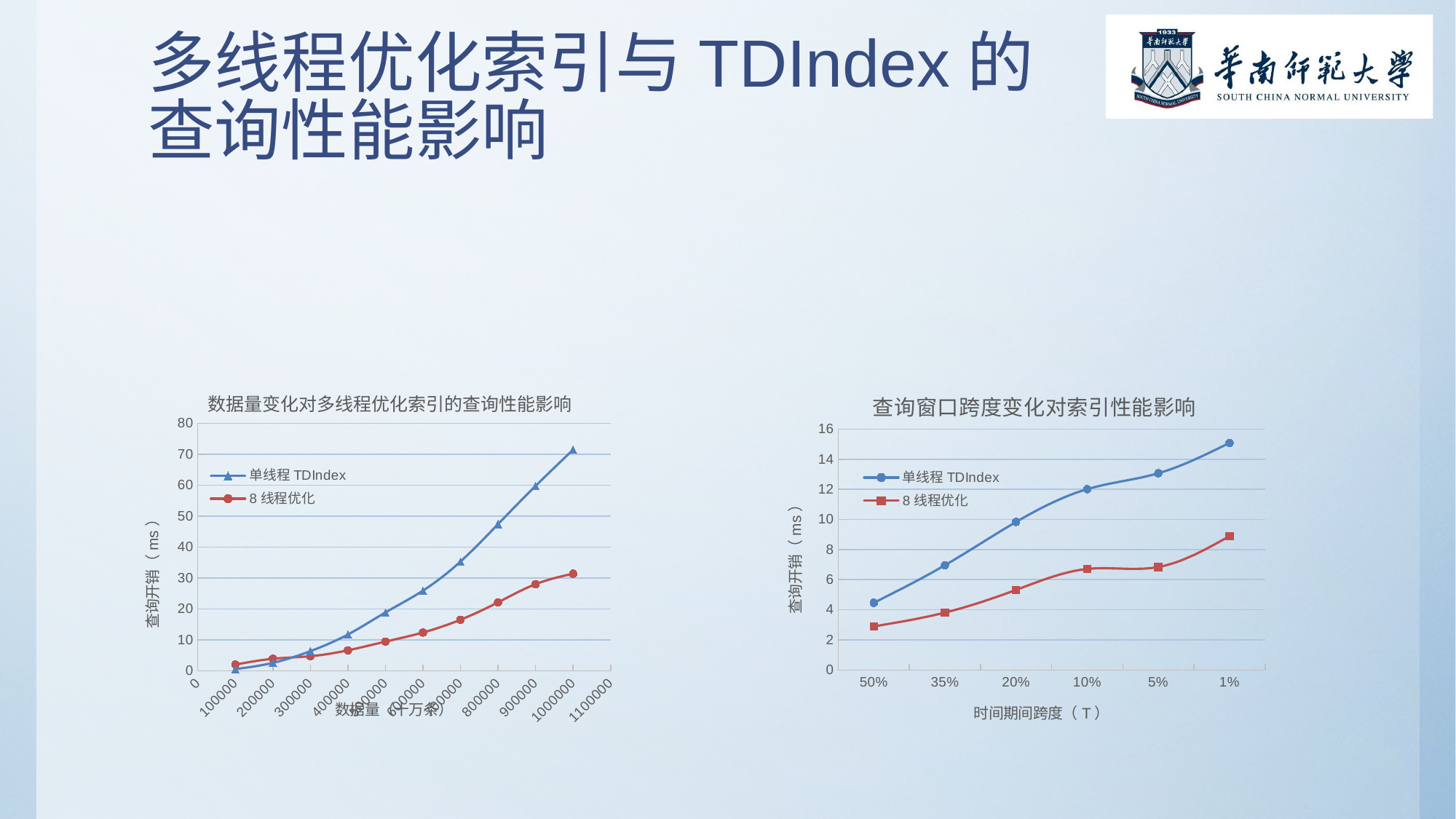

# 多线程优化索引与TDIndex的查询性能影响

### Chart: 数据量变化对多线程优化索引的查询性能影响

| Category | 单线程TDIndex | 8线程优化 | 32线程优化 |
|---|---|---|---|

### Chart: 查询窗口跨度变化对索引性能影响

| Category | 单线程TDIndex | 8线程优化 |
|---|---|---|
| 0.5 | 4.464 | 2.898 |
| 0.35 | 6.96 | 3.814 |
| 0.2 | 9.836 | 5.32 |
| 0.1 | 12.012 | 6.71 |
| 0.05 | 13.07 | 6.84 |
| 0.01 | 15.084 | 8.894 |